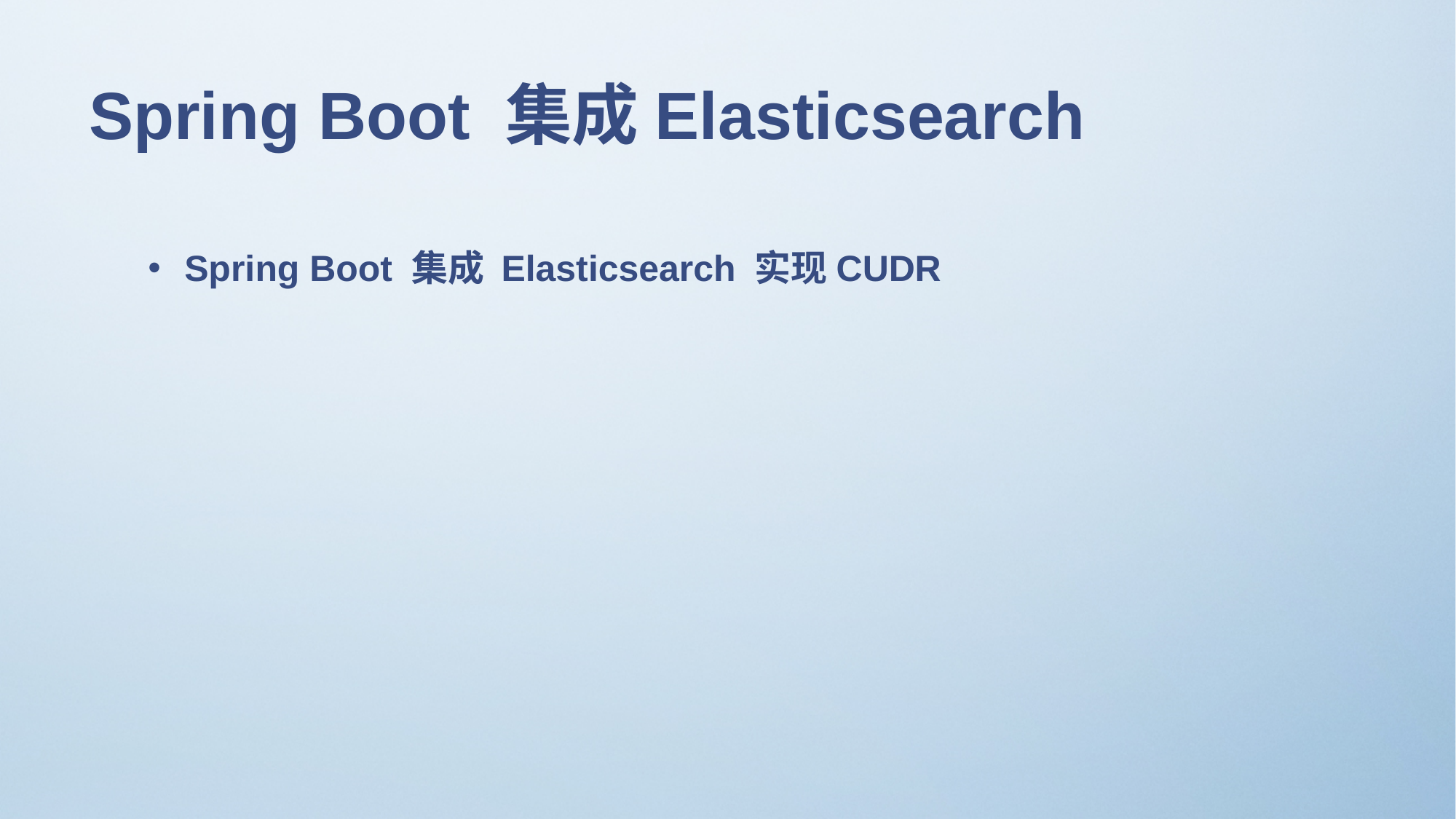

# Spring Boot 集成Elasticsearch

Spring Boot 集成 Elasticsearch 实现CUDR